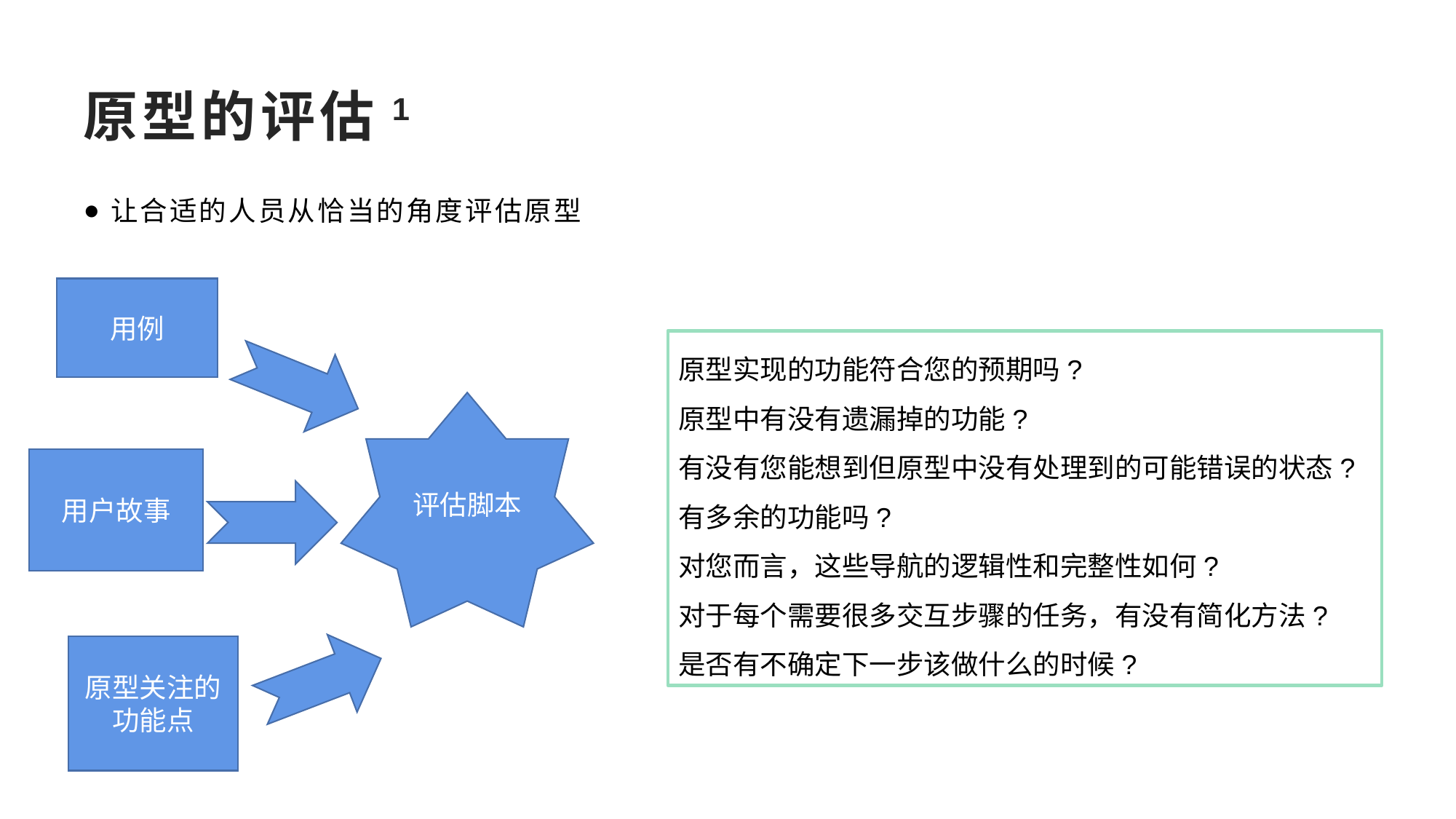

# 原型的评估1
让合适的人员从恰当的角度评估原型
用例
原型实现的功能符合您的预期吗?
原型中有没有遗漏掉的功能?
有没有您能想到但原型中没有处理到的可能错误的状态?
有多余的功能吗?
对您而言，这些导航的逻辑性和完整性如何?
对于每个需要很多交互步骤的任务，有没有简化方法?
是否有不确定下一步该做什么的时候?

评估脚本
用户故事

原型关注的功能点